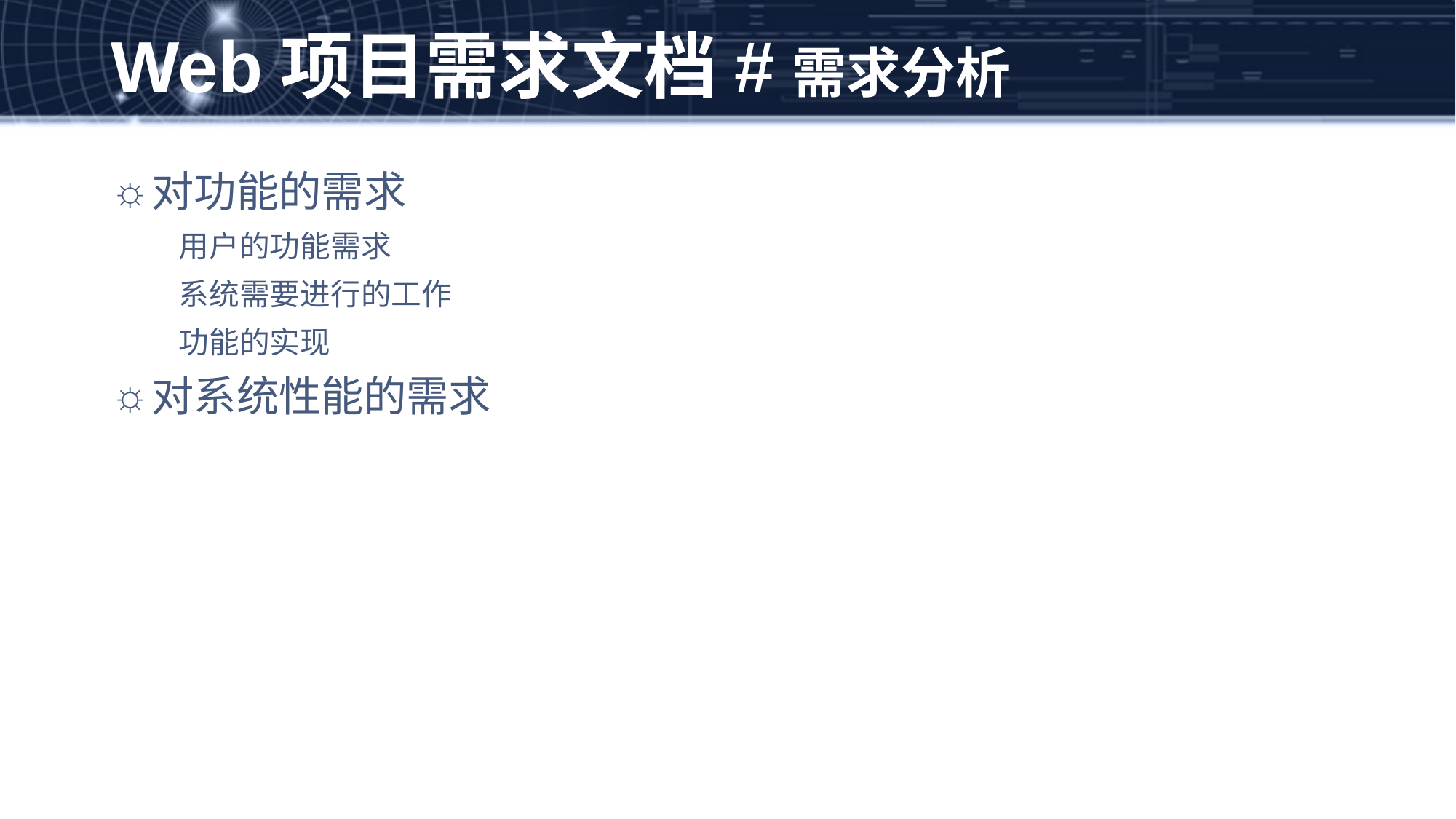

# Web项目需求文档#需求分析
对功能的需求
         用户的功能需求
         系统需要进行的工作
         功能的实现
对系统性能的需求